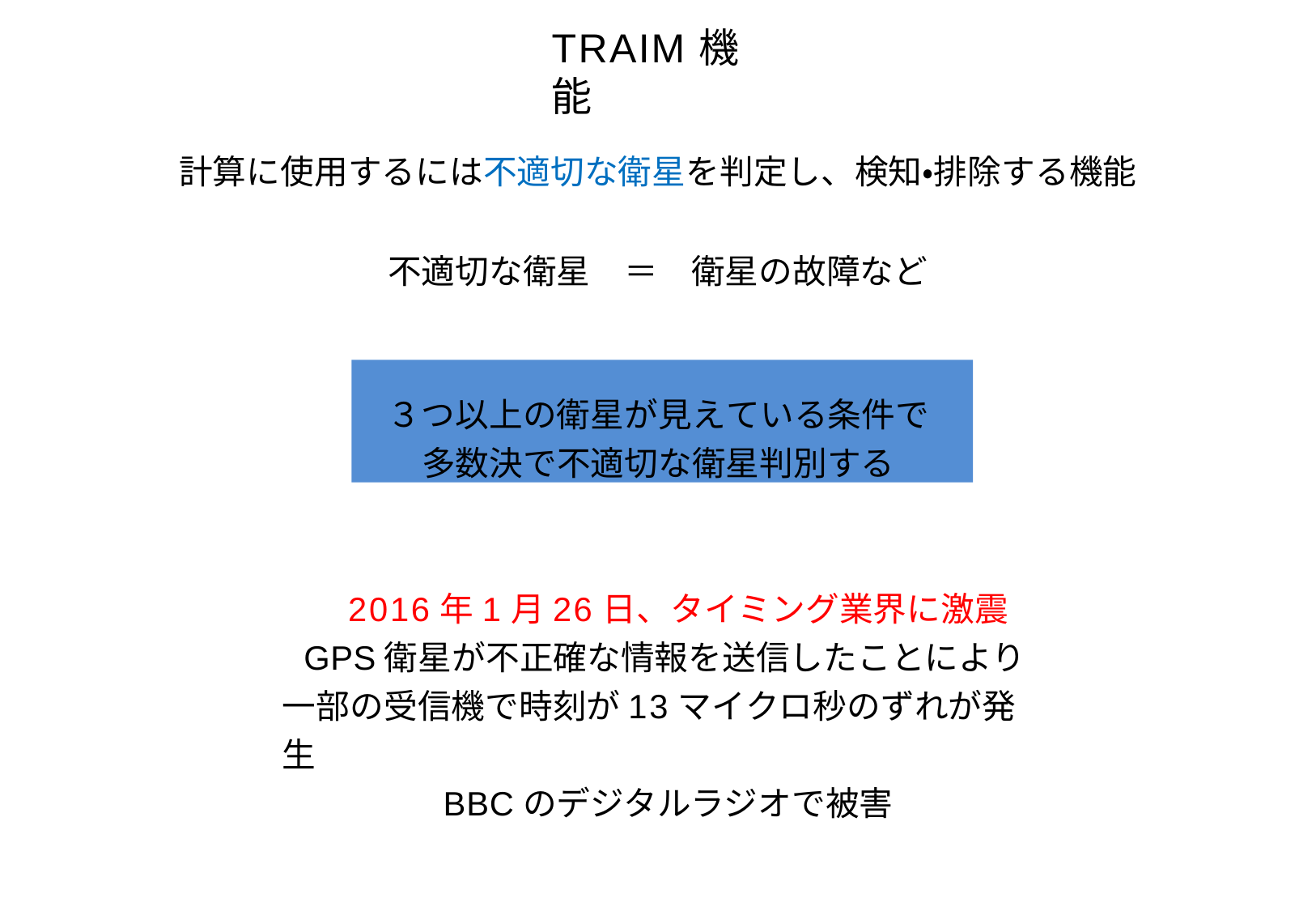

# TRAIM機能
計算に使用するには不適切な衛星を判定し、検知・排除する機能

不適切な衛星	＝	衛星の故障など
３つ以上の衛星が見えている条件で
多数決で不適切な衛星判別する
2016年1月26日、タイミング業界に激震
GPS衛星が不正確な情報を送信したことにより 一部の受信機で時刻が13マイクロ秒のずれが発生
BBCのデジタルラジオで被害